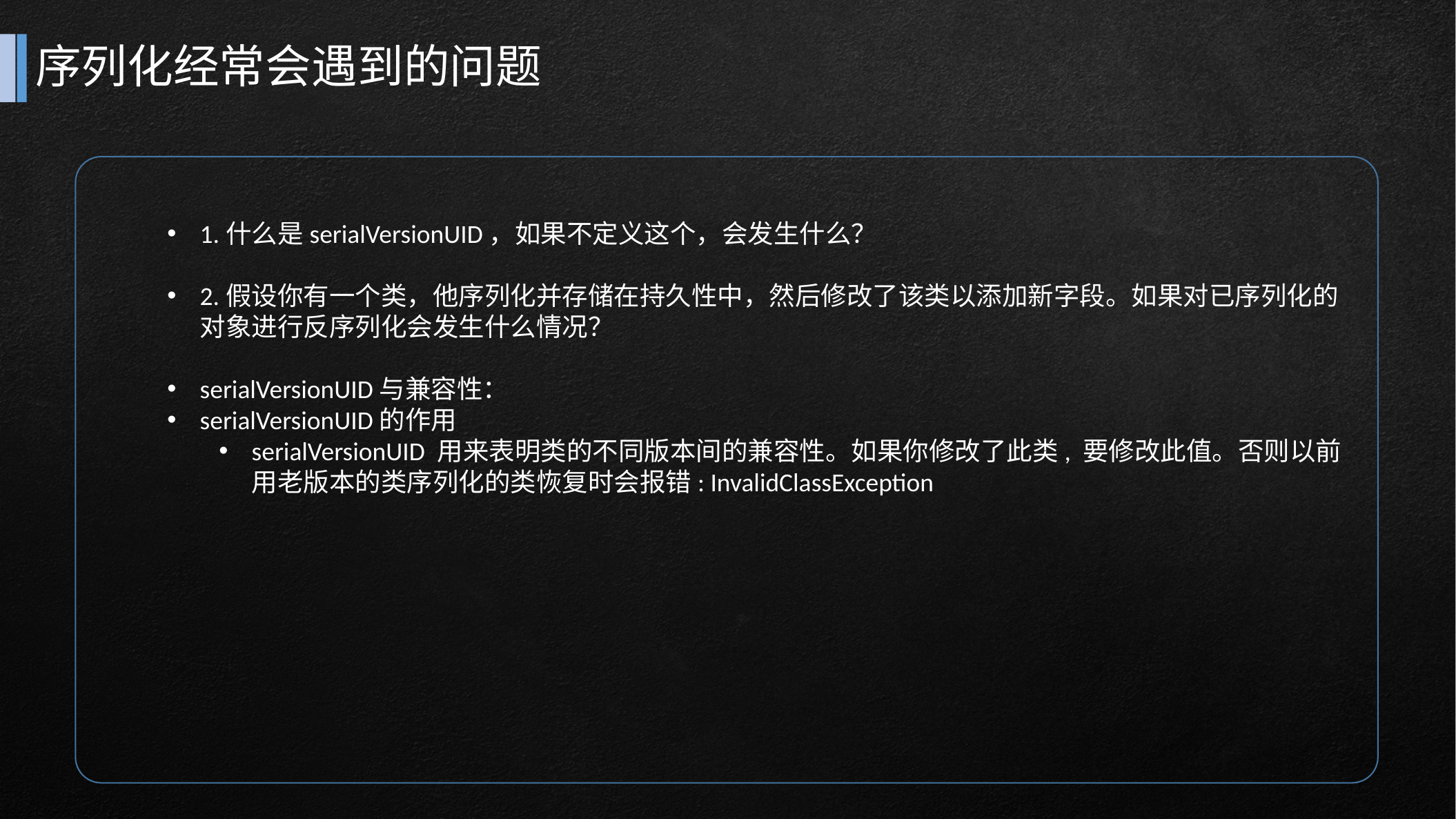

# 序列化经常会遇到的问题

1.什么是serialVersionUID，如果不定义这个，会发生什么？

2.假设你有一个类，他序列化并存储在持久性中，然后修改了该类以添加新字段。如果对已序列化的对象进行反序列化会发生什么情况？

serialVersionUID与兼容性：
serialVersionUID的作用
serialVersionUID 用来表明类的不同版本间的兼容性。如果你修改了此类, 要修改此值。否则以前用老版本的类序列化的类恢复时会报错: InvalidClassException